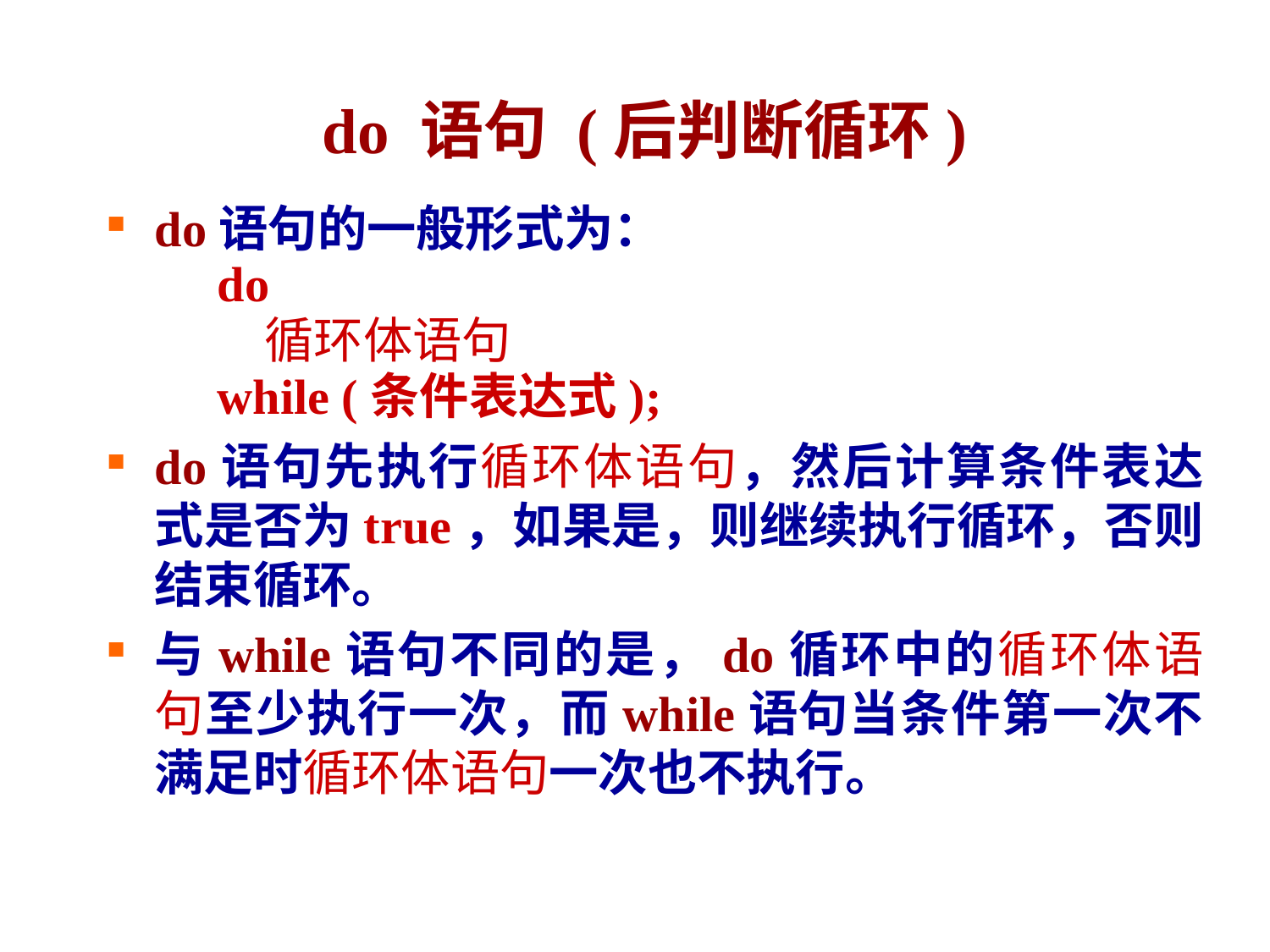

# do 语句 (后判断循环)
do语句的一般形式为：
         do
             循环体语句
         while (条件表达式);
do语句先执行循环体语句，然后计算条件表达式是否为true，如果是，则继续执行循环，否则结束循环。
与while语句不同的是，do循环中的循环体语句至少执行一次，而while语句当条件第一次不满足时循环体语句一次也不执行。
44